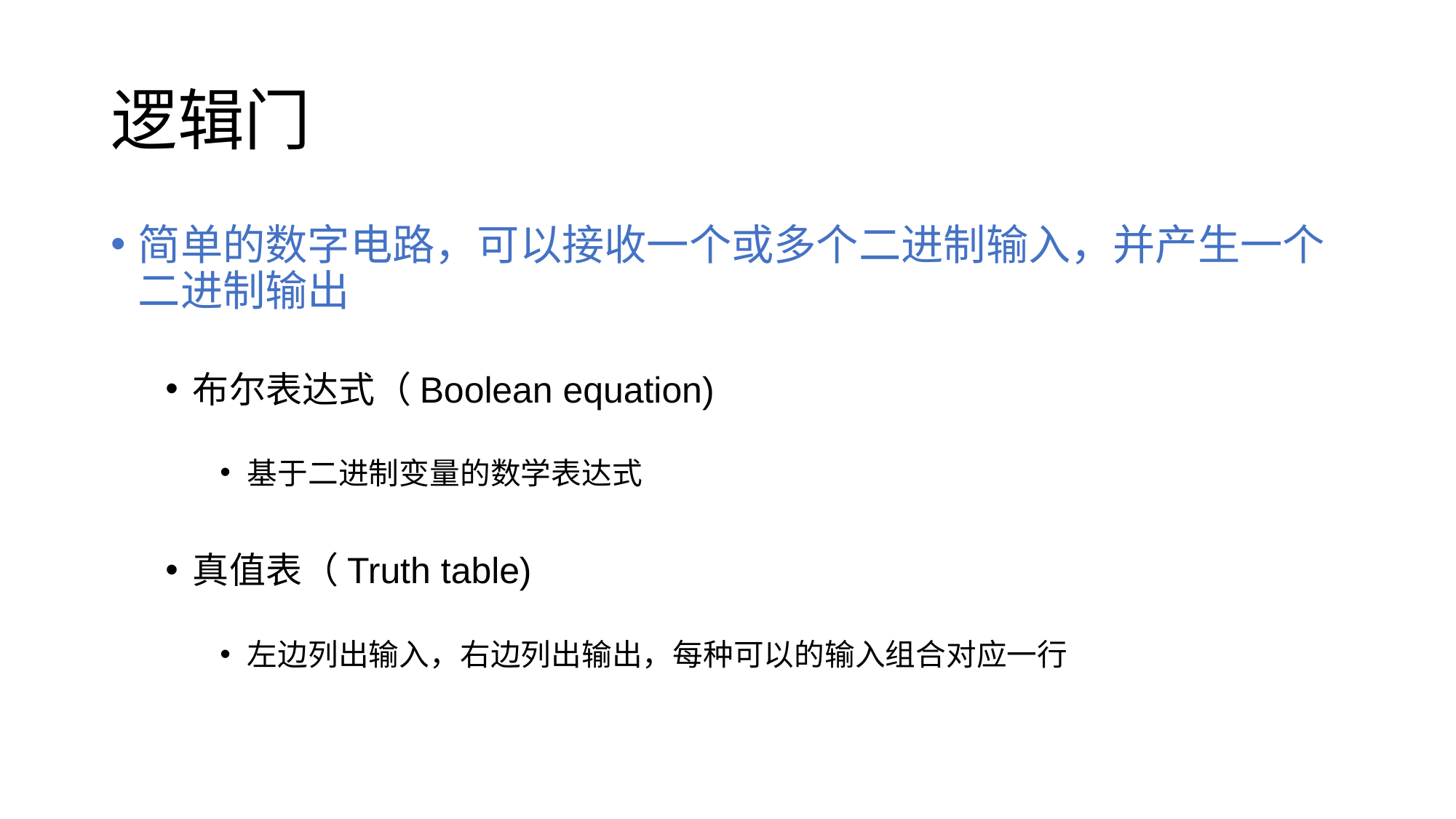

# 逻辑门
简单的数字电路，可以接收一个或多个二进制输入，并产生一个二进制输出
布尔表达式（Boolean equation)
基于二进制变量的数学表达式

真值表（Truth table)
左边列出输入，右边列出输出，每种可以的输入组合对应一行